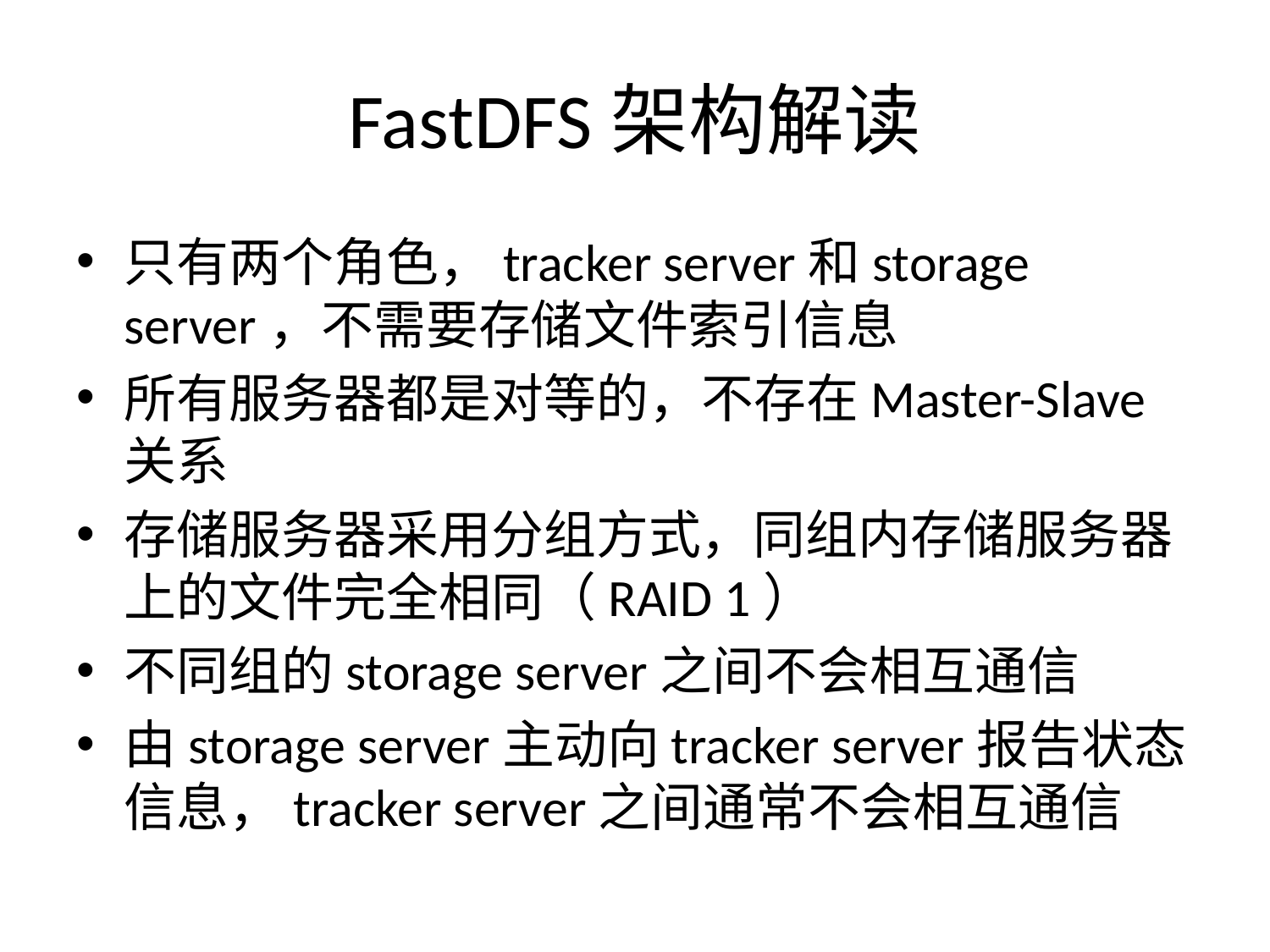

# FastDFS架构解读
只有两个角色，tracker server和storage server，不需要存储文件索引信息
所有服务器都是对等的，不存在Master-Slave关系
存储服务器采用分组方式，同组内存储服务器上的文件完全相同（RAID 1）
不同组的storage server之间不会相互通信
由storage server主动向tracker server报告状态信息，tracker server之间通常不会相互通信